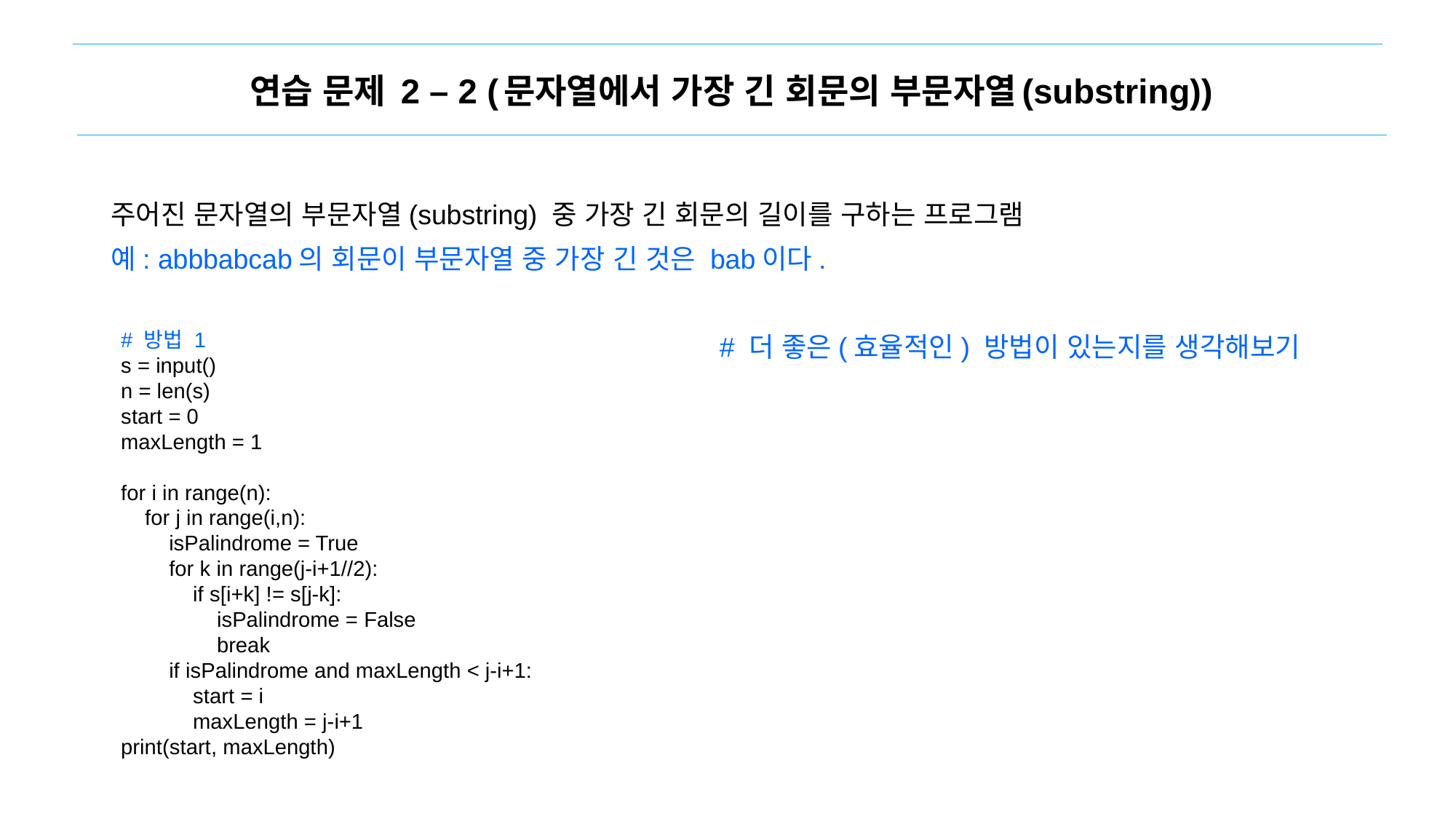

연습 문제 2 – 2 (문자열에서 가장 긴 회문의 부문자열(substring))
주어진 문자열의 부문자열(substring) 중 가장 긴 회문의 길이를 구하는 프로그램
예: abbbabcab의 회문이 부문자열 중 가장 긴 것은 bab이다.
# 방법 1
s = input()
n = len(s)
start = 0
maxLength = 1

for i in range(n):
    for j in range(i,n):
        isPalindrome = True
        for k in range(j-i+1//2):
            if s[i+k] != s[j-k]:
                isPalindrome = False
                break
        if isPalindrome and maxLength < j-i+1:
            start = i
            maxLength = j-i+1
print(start, maxLength)
# 더 좋은(효율적인) 방법이 있는지를 생각해보기